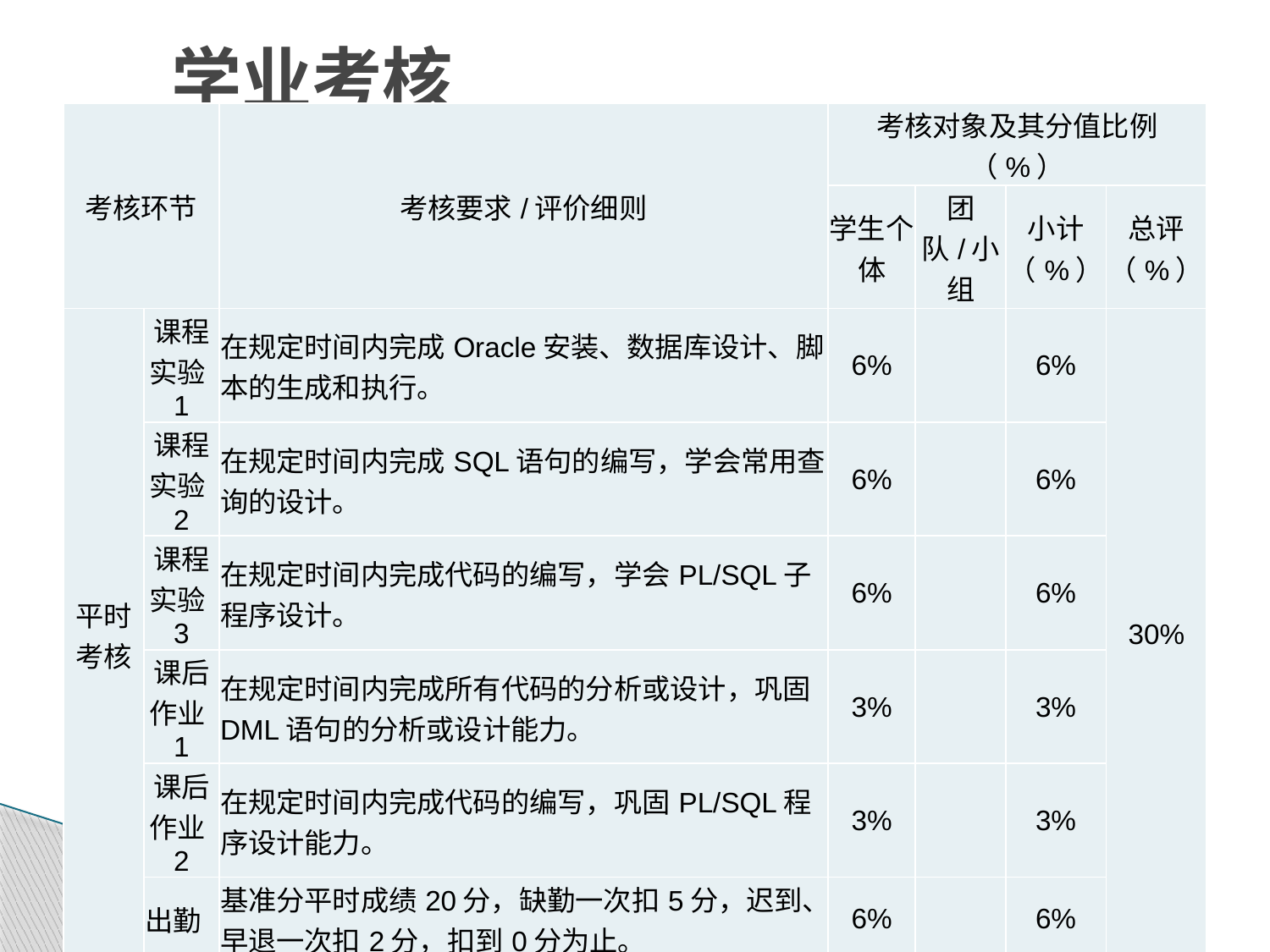

# 学业考核
| 考核环节 |  | 考核要求/评价细则 | 考核对象及其分值比例（%） |  |  |  |
| --- | --- | --- | --- | --- | --- | --- |
|  |  |  | 学生个体 | 团队/小组 | 小计（%） | 总评（%） |
| 平时 考核 | 课程实验1 | 在规定时间内完成Oracle安装、数据库设计、脚本的生成和执行。 | 6% |  | 6% | 30% |
|  | 课程实验2 | 在规定时间内完成SQL语句的编写，学会常用查询的设计。 | 6% |  | 6% |  |
|  | 课程实验3 | 在规定时间内完成代码的编写，学会PL/SQL子程序设计。 | 6% |  | 6% |  |
|  | 课后作业1 | 在规定时间内完成所有代码的分析或设计，巩固DML语句的分析或设计能力。 | 3% |  | 3% |  |
|  | 课后作业2 | 在规定时间内完成代码的编写，巩固PL/SQL程序设计能力。 | 3% |  | 3% |  |
|  | 出勤 | 基准分平时成绩20分，缺勤一次扣5分，迟到、早退一次扣2分，扣到0分为止。 | 6% |  | 6% |  |
| 期末 考核 | 闭卷笔试 | 试题A、B卷各一套，卷面满分100分。 | 70% |  | 70% | 70% |
| 合计 |  |  | 100% |  | 100% | 100% |